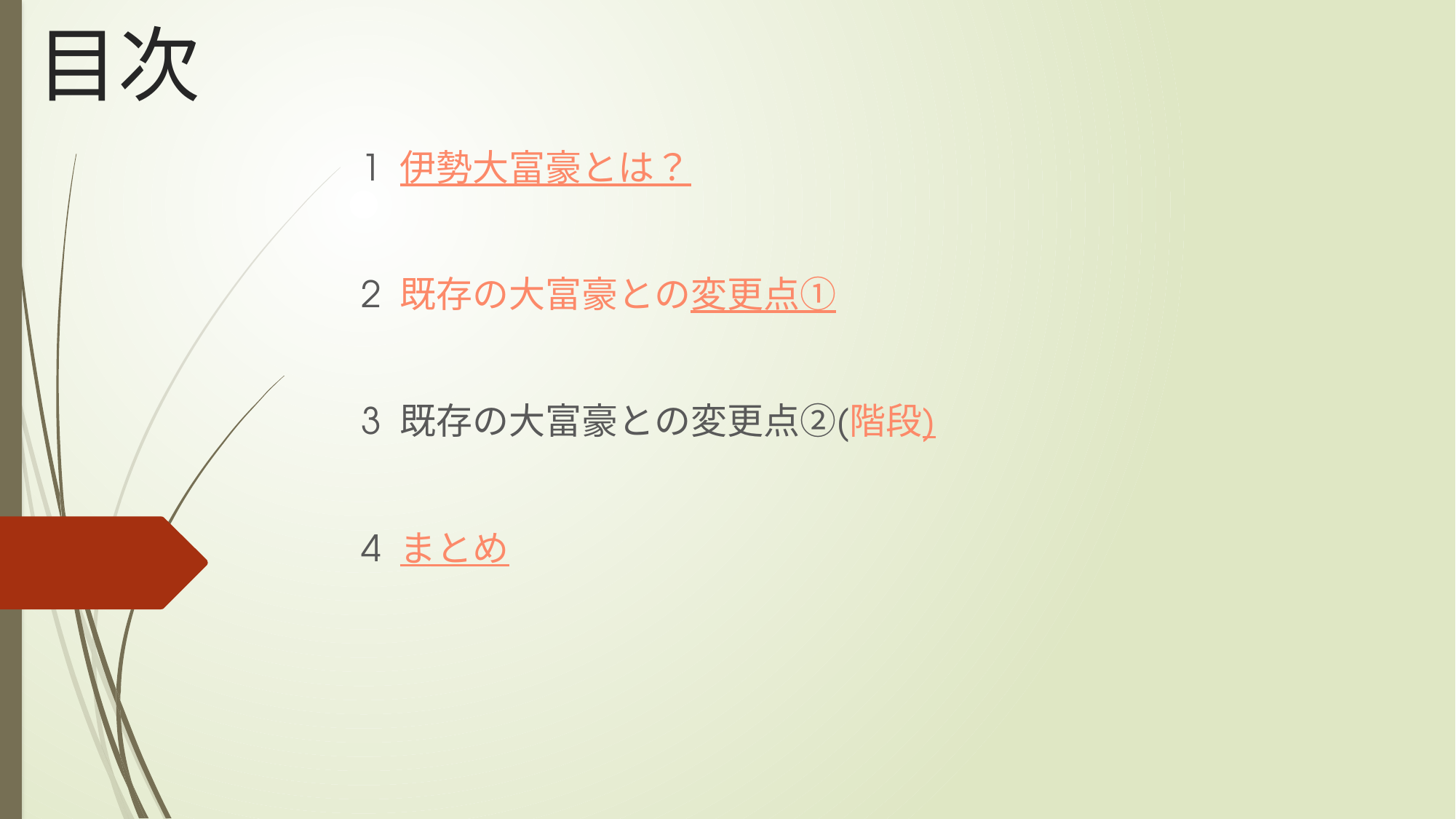

# 目次
1 伊勢大富豪とは？

2 既存の大富豪との変更点①

3 既存の大富豪との変更点②(階段)

4 まとめ